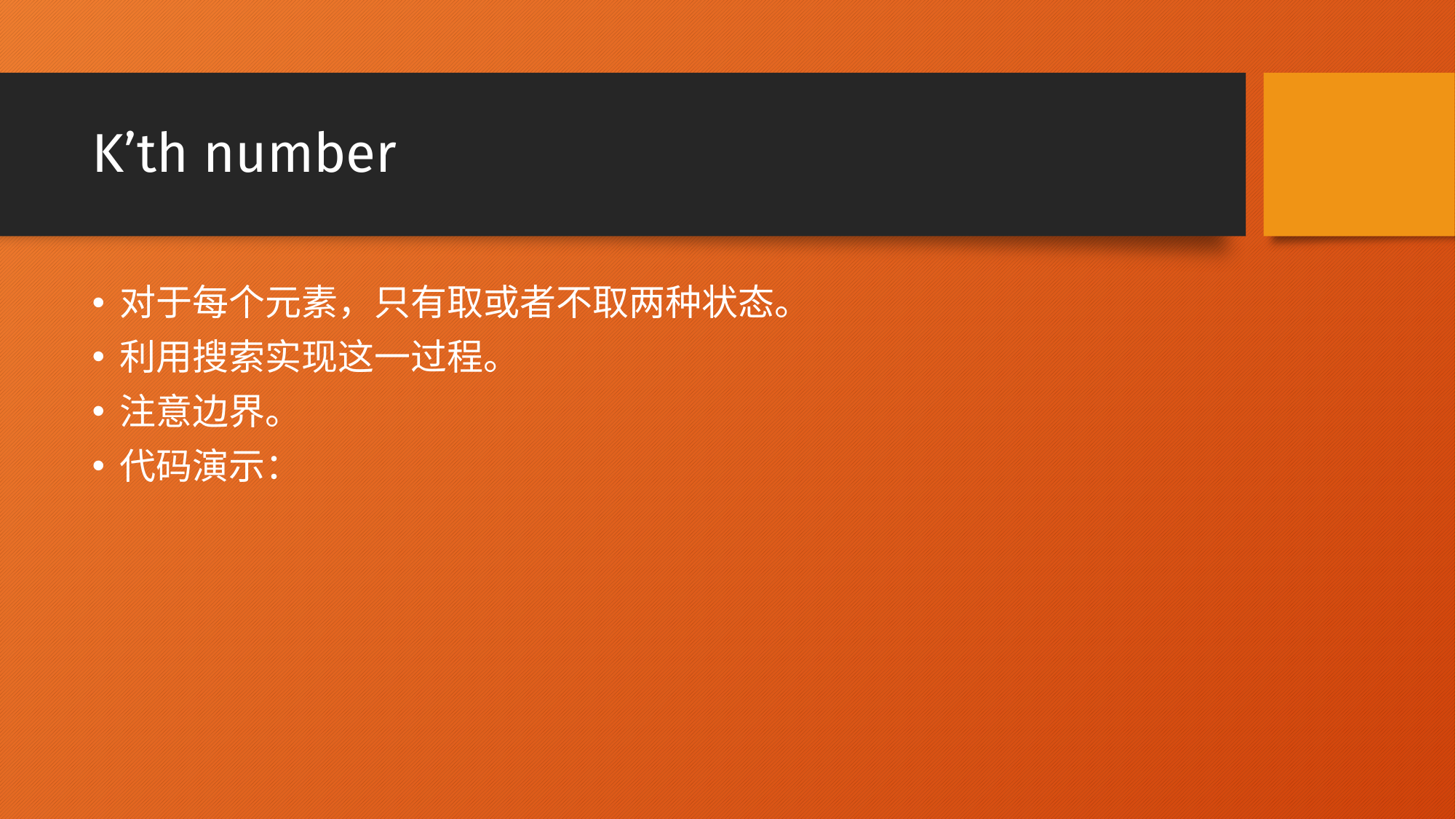

# K’th number
对于每个元素，只有取或者不取两种状态。
利用搜索实现这一过程。
注意边界。
代码演示：